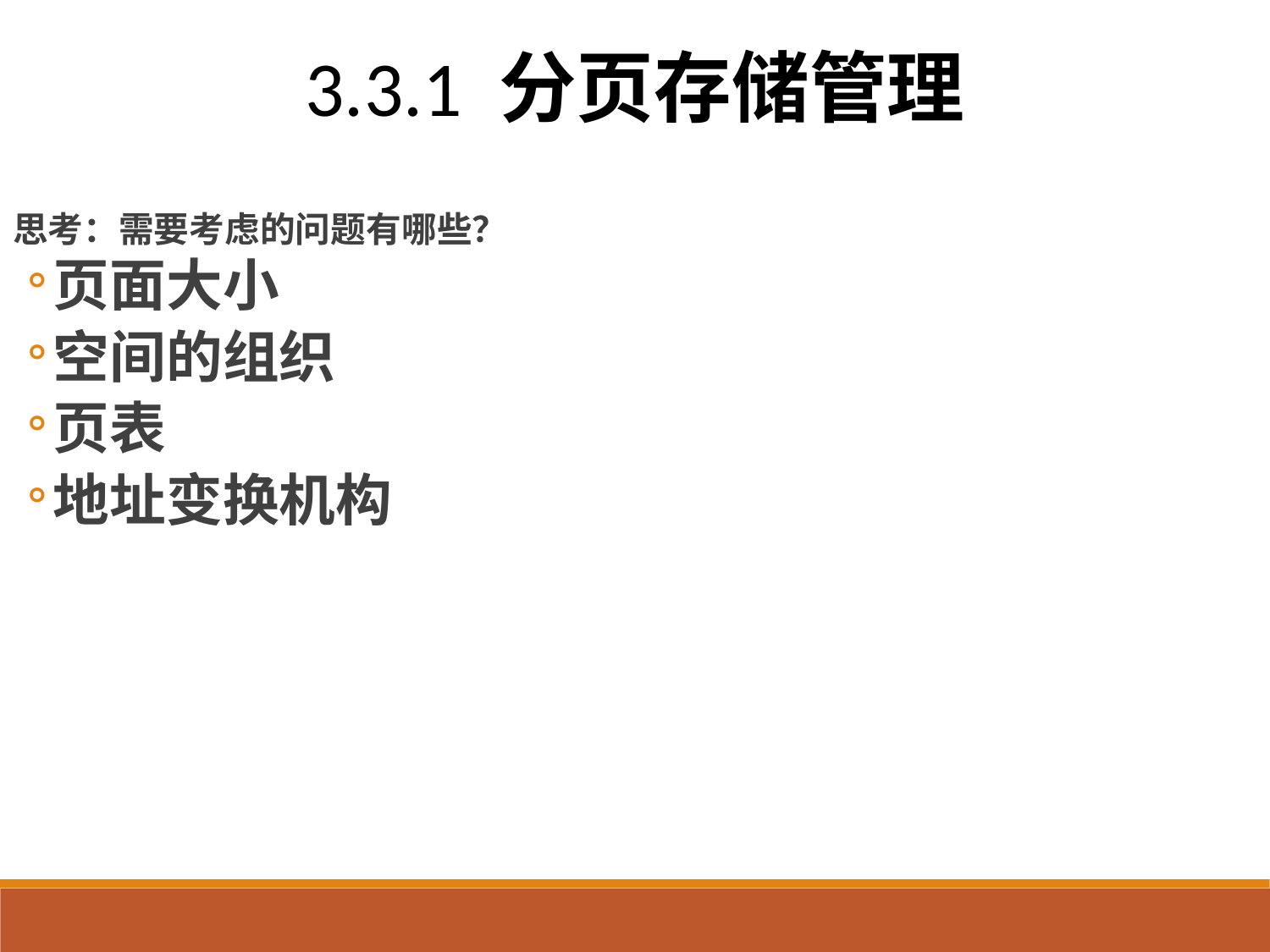

3.3.1 分页存储管理
思考：需要考虑的问题有哪些？
页面大小
空间的组织
页表
地址变换机构